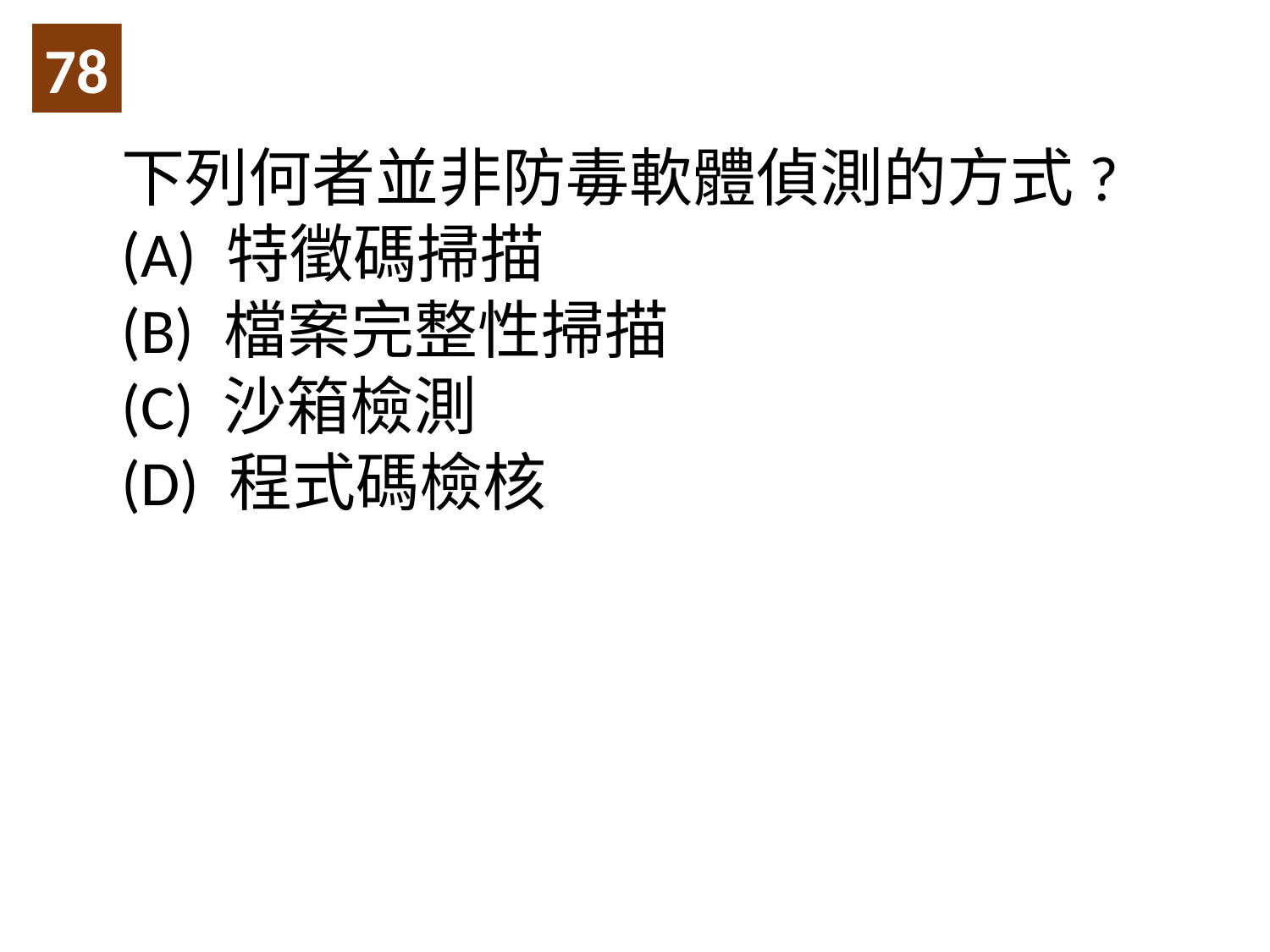

78
下列何者並非防毒軟體偵測的方式?
(A) 特徵碼掃描
(B) 檔案完整性掃描
(C) 沙箱檢測
(D) 程式碼檢核